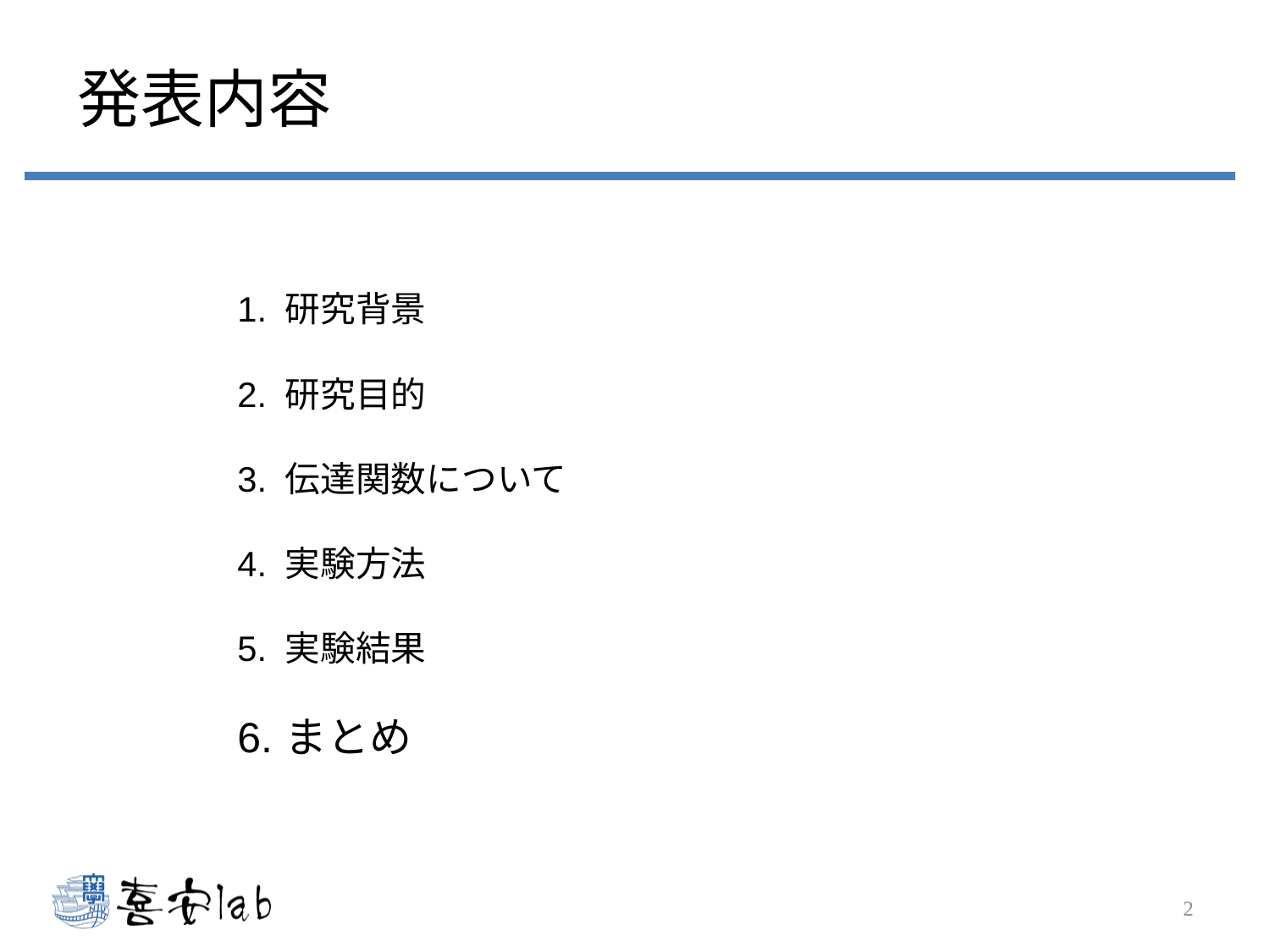

# 発表内容
研究背景

研究目的

伝達関数について

実験方法

実験結果

まとめ

2